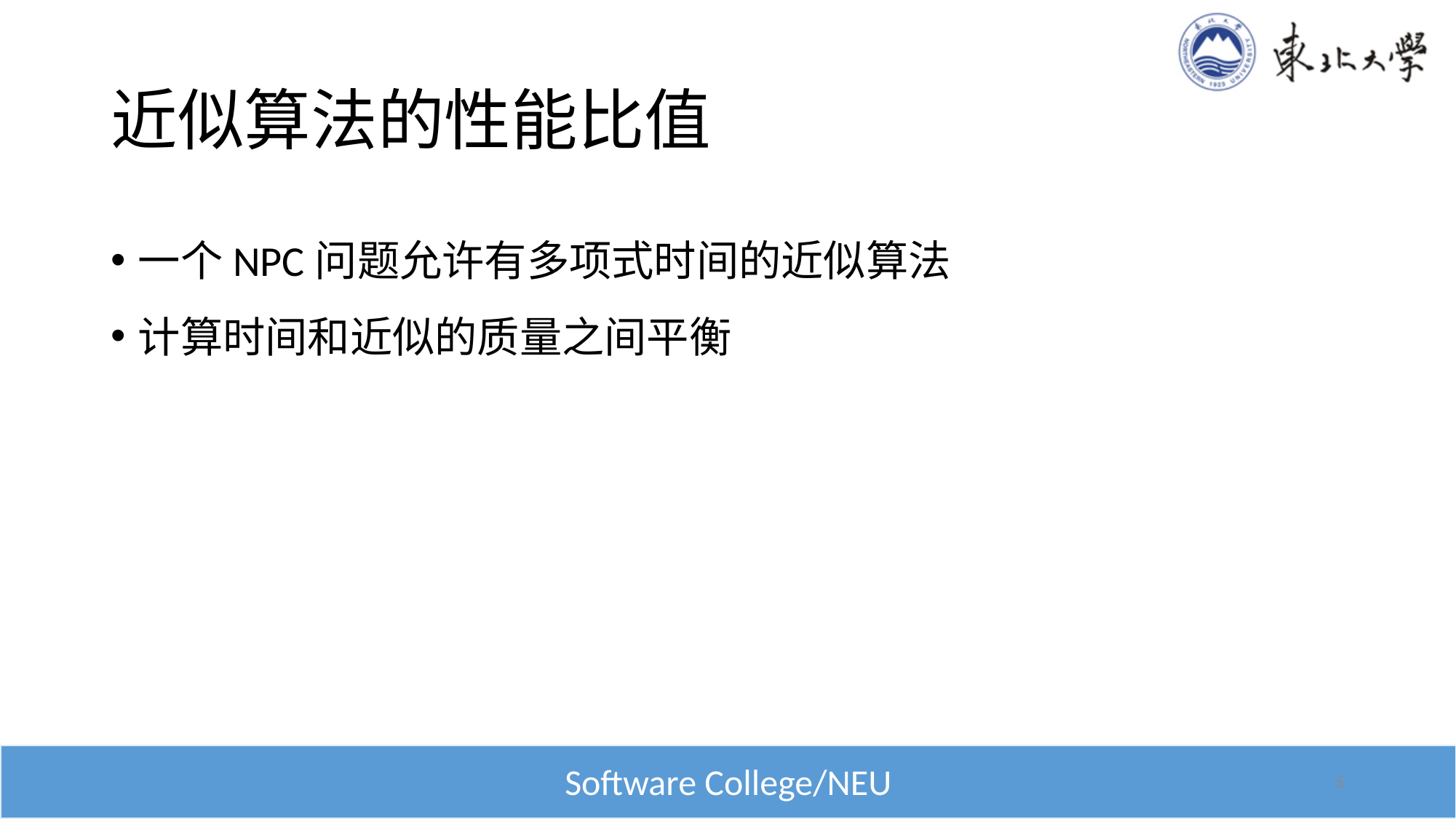

# 近似算法的性能比值
一个NPC问题允许有多项式时间的近似算法
计算时间和近似的质量之间平衡